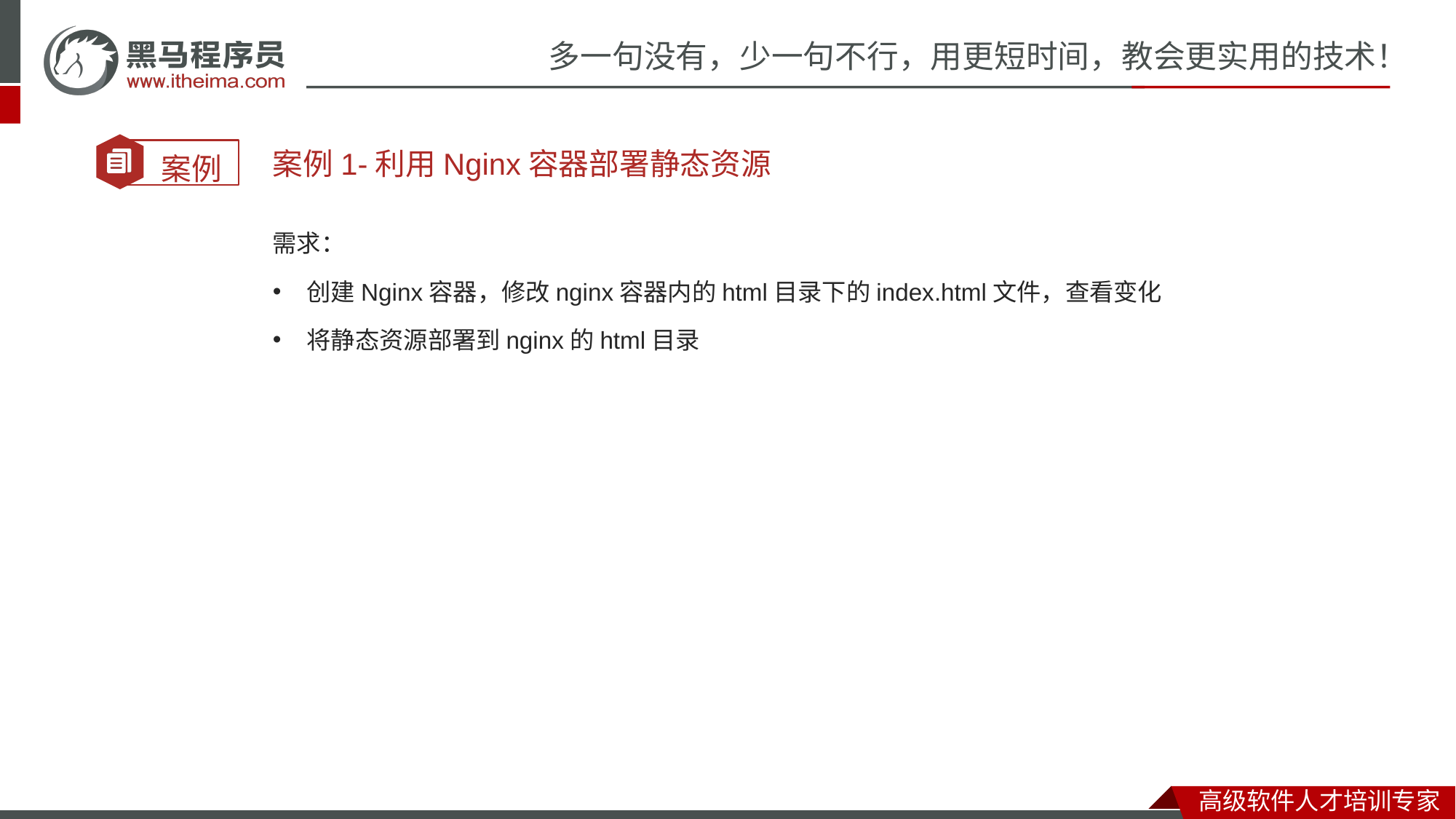

案例1-利用Nginx容器部署静态资源
需求：
创建Nginx容器，修改nginx容器内的html目录下的index.html文件，查看变化
将静态资源部署到nginx的html目录